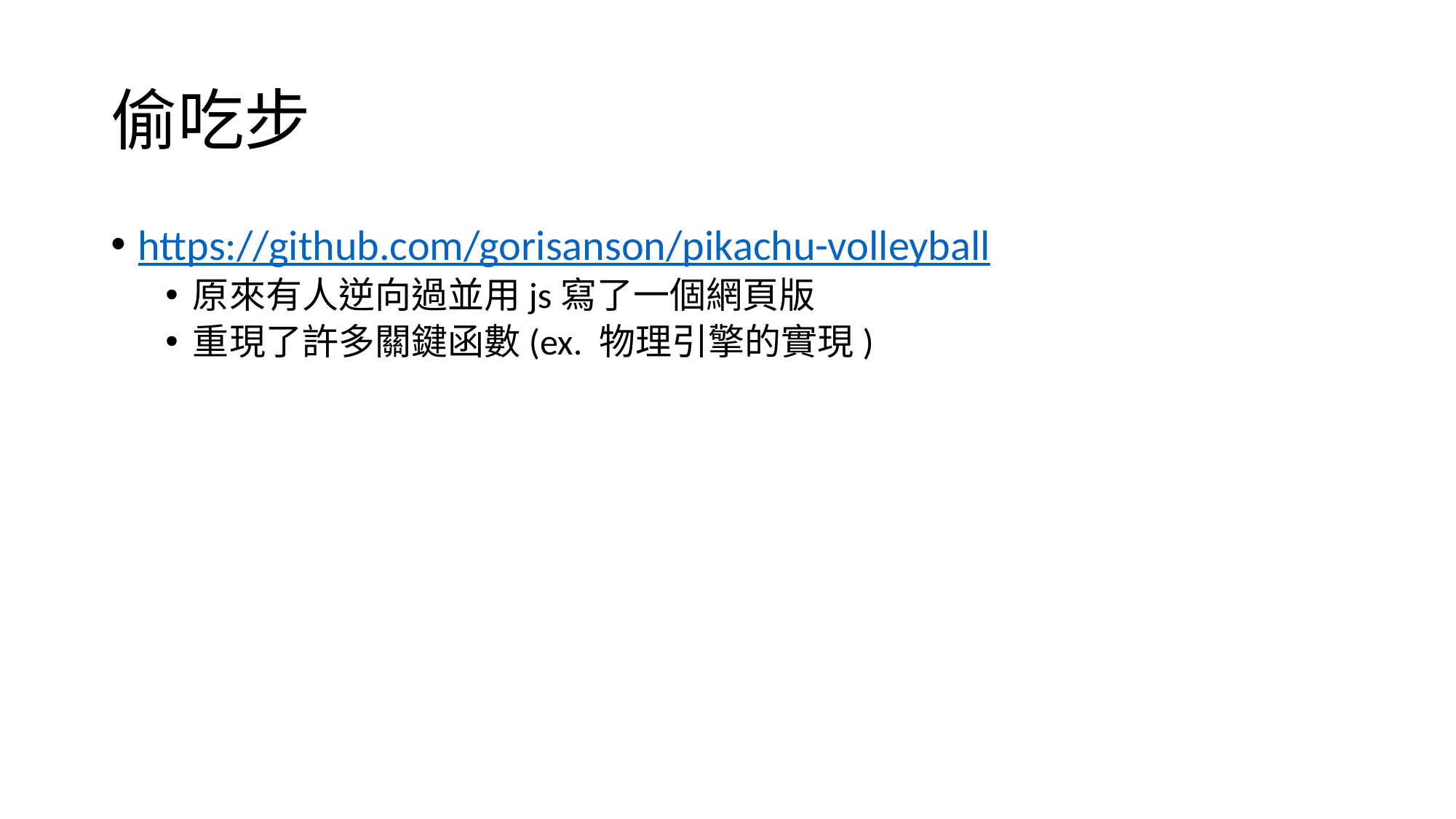

# 偷吃步
https://github.com/gorisanson/pikachu-volleyball
原來有人逆向過並用js寫了一個網頁版
重現了許多關鍵函數(ex. 物理引擎的實現)